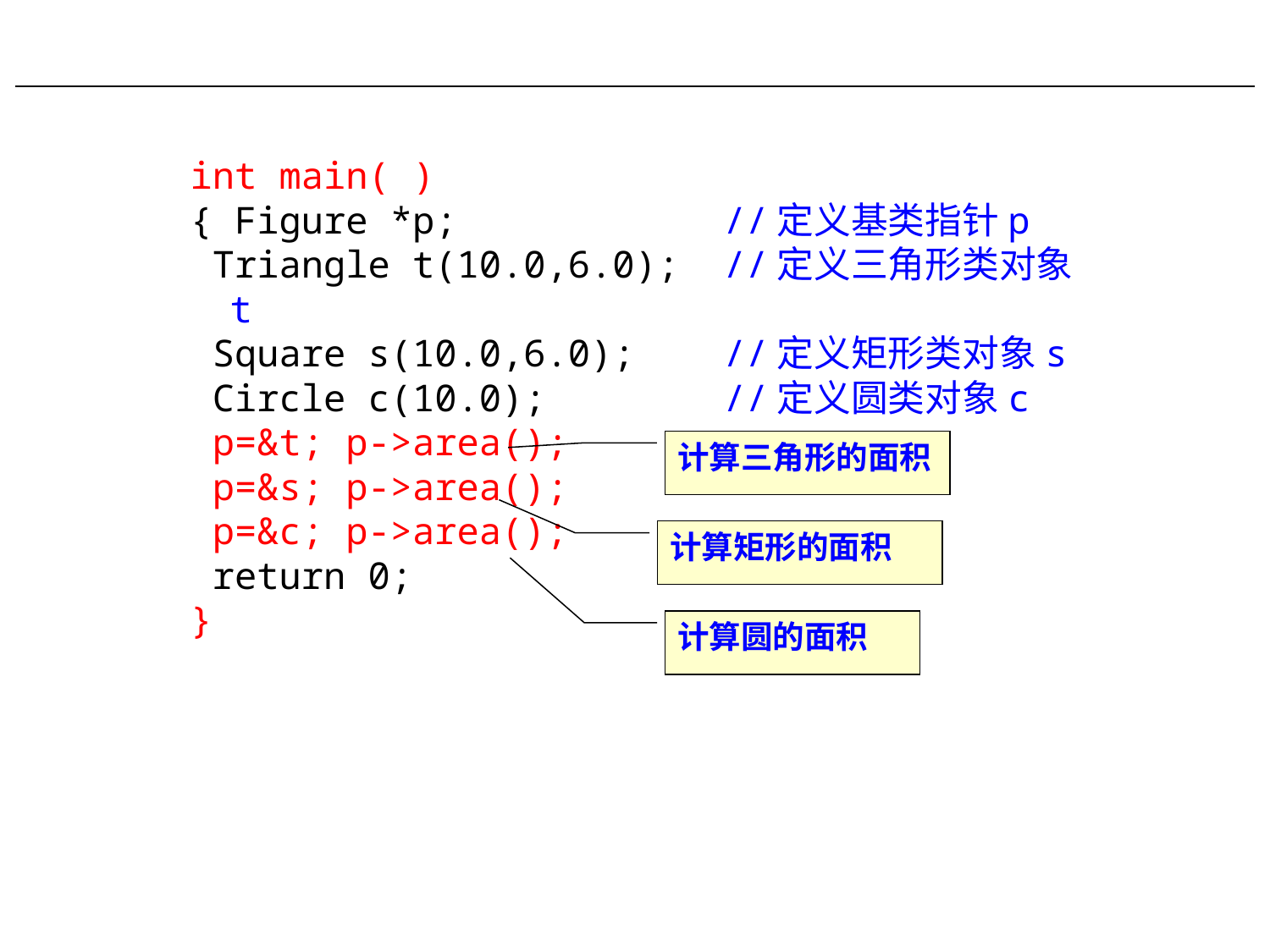

#
int main( )
{ Figure *p;            //定义基类指针p
 Triangle t(10.0,6.0);  //定义三角形类对象t
 Square s(10.0,6.0);    //定义矩形类对象s
 Circle c(10.0);        //定义圆类对象c
 p=&t; p->area();
 p=&s; p->area();
 p=&c; p->area();
 return 0;
}
计算三角形的面积
计算矩形的面积
计算圆的面积
301